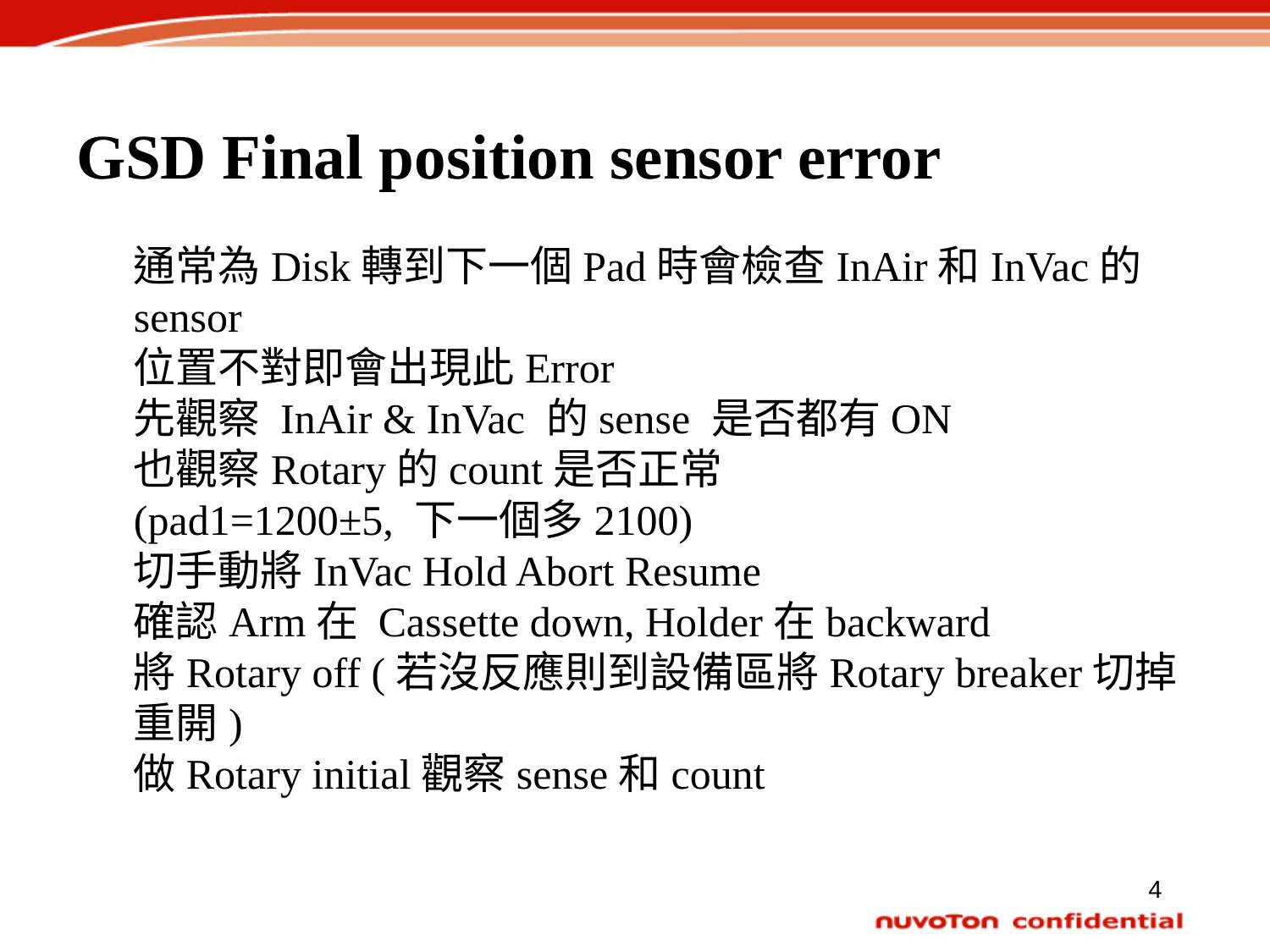

GSD Final position sensor error
通常為Disk轉到下一個Pad時會檢查InAir和InVac的sensor
位置不對即會出現此Error
先觀察 InAir & InVac 的sense 是否都有ON
也觀察Rotary的count是否正常
(pad1=1200±5, 下一個多2100)
切手動將InVac Hold Abort Resume
確認Arm在 Cassette down, Holder在backward
將Rotary off (若沒反應則到設備區將Rotary breaker切掉重開)
做Rotary initial觀察sense和count

4